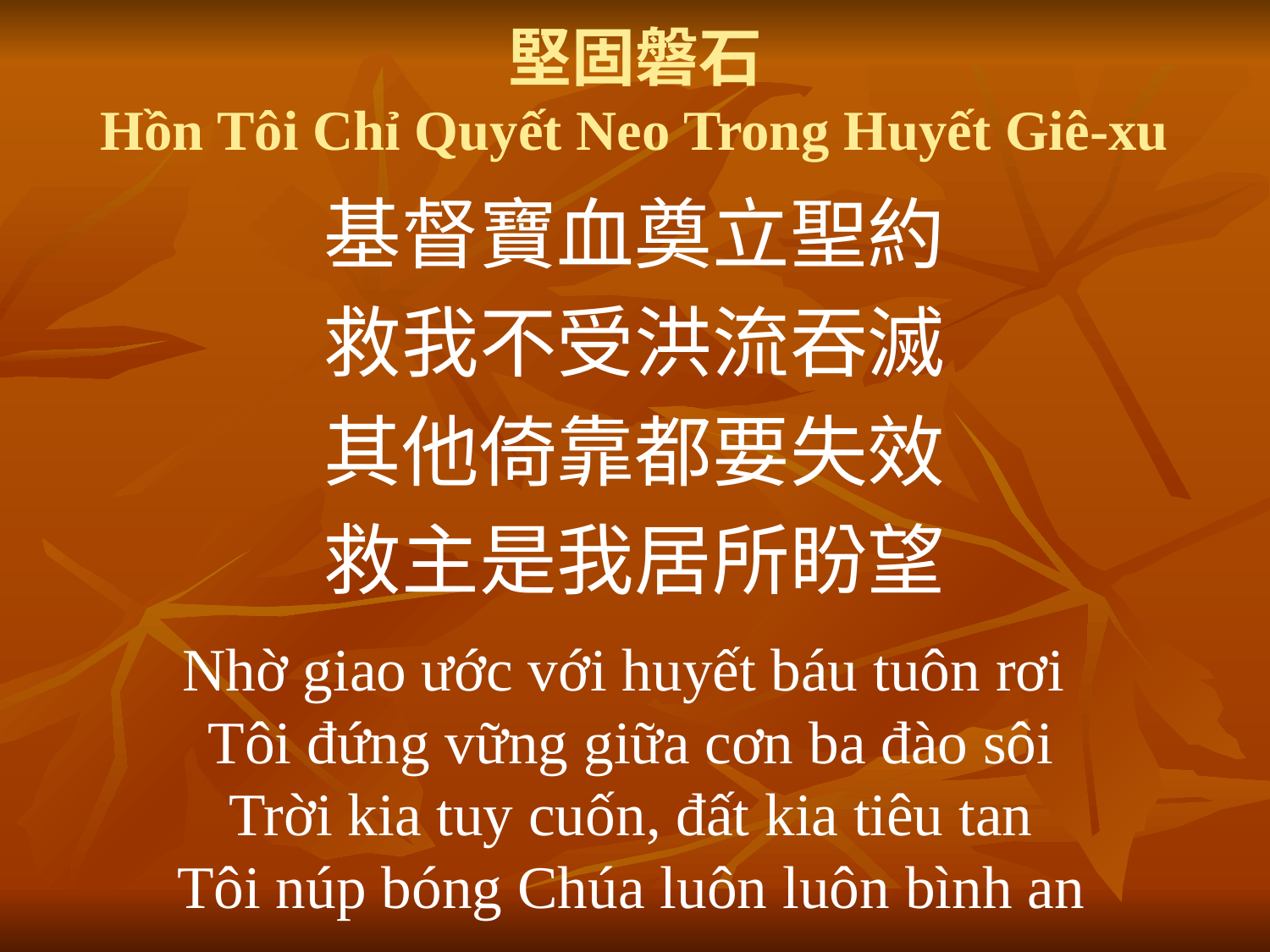

# 堅固磐石 Hồn Tôi Chỉ Quyết Neo Trong Huyết Giê-xu
基督寶血奠立聖約
救我不受洪流吞滅
其他倚靠都要失效
救主是我居所盼望
Nhờ giao ước với huyết báu tuôn rơi
Tôi đứng vững giữa cơn ba đào sôi
Trời kia tuy cuốn, đất kia tiêu tan
Tôi núp bóng Chúa luôn luôn bình an